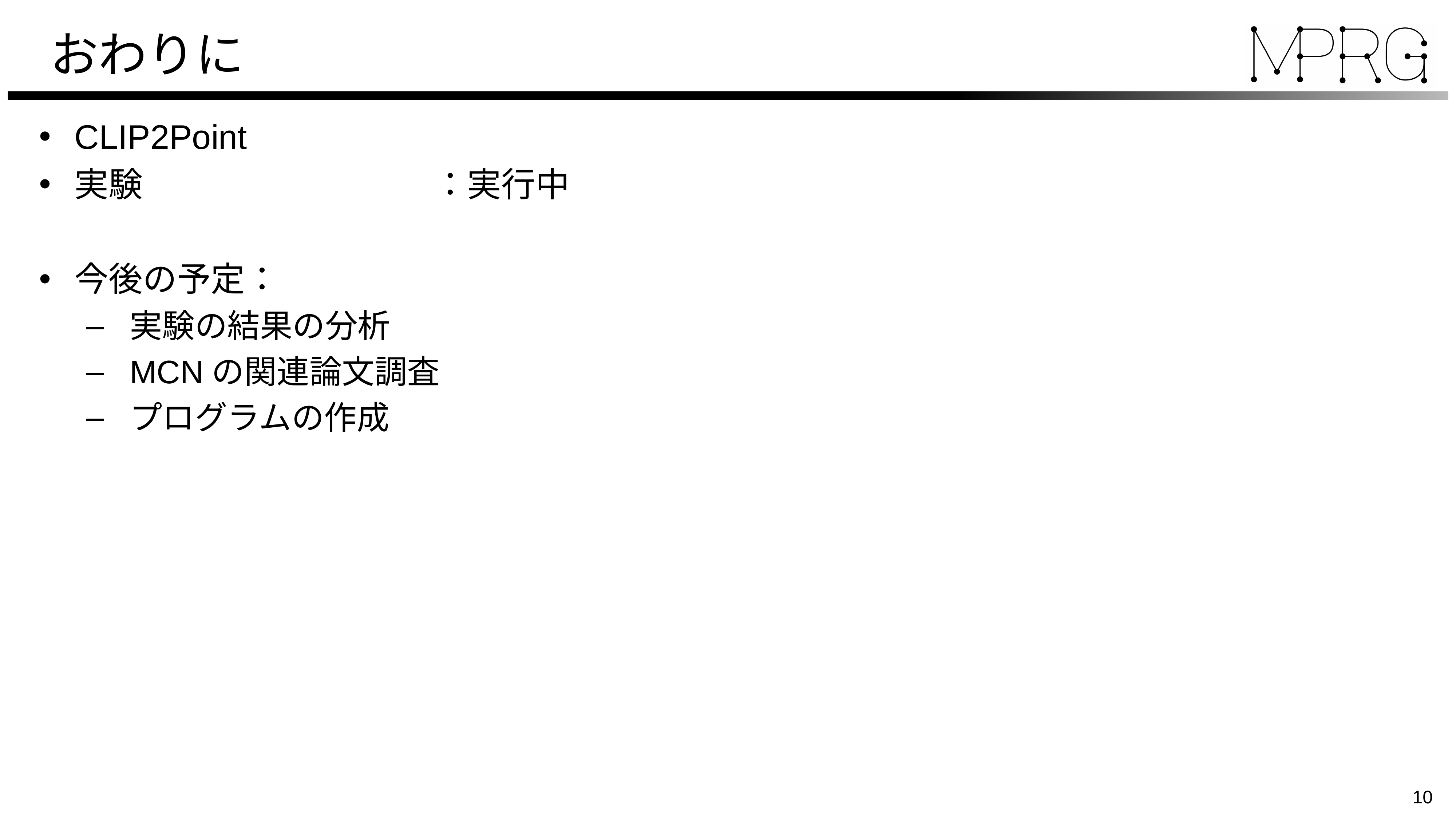

# おわりに
CLIP2Point
実験	：実行中

今後の予定：
実験の結果の分析
MCNの関連論文調査
プログラムの作成